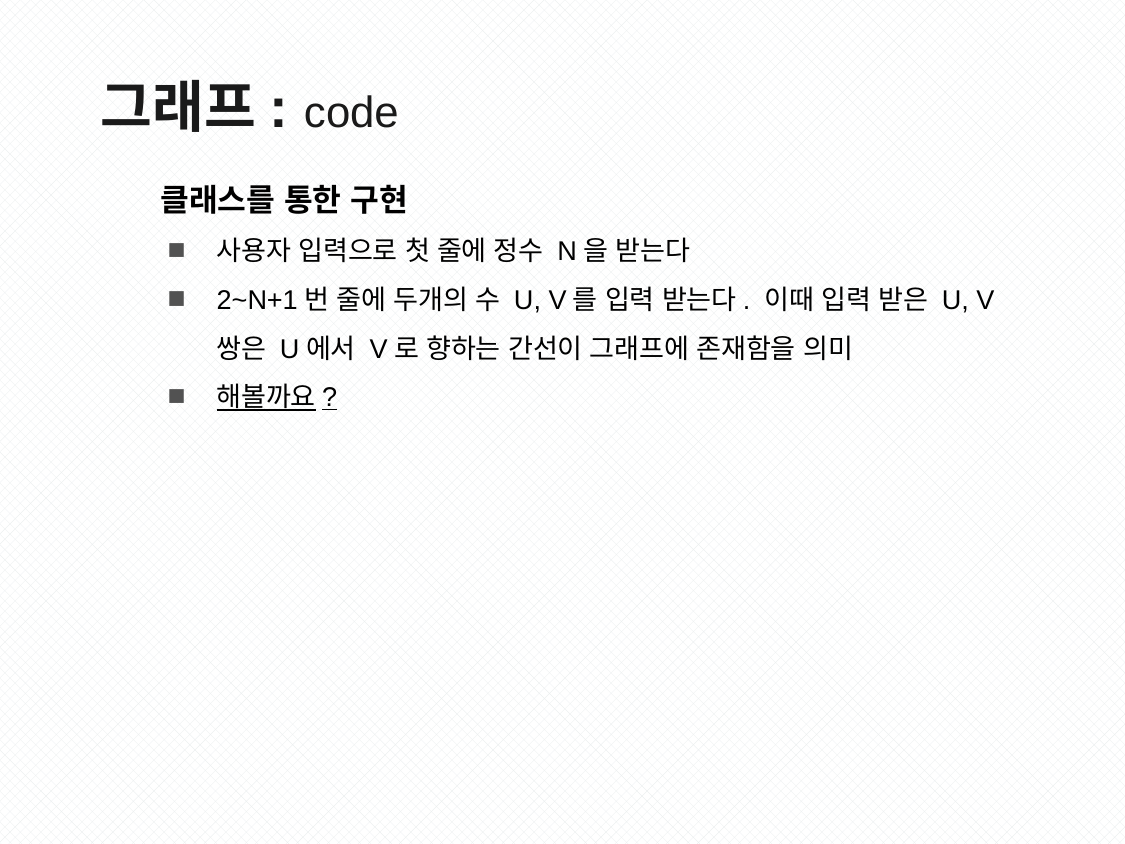

그래프: code
클래스를 통한 구현
사용자 입력으로 첫 줄에 정수 N을 받는다
2~N+1번 줄에 두개의 수 U, V를 입력 받는다. 이때 입력 받은 U, V쌍은 U에서 V로 향하는 간선이 그래프에 존재함을 의미
해볼까요?